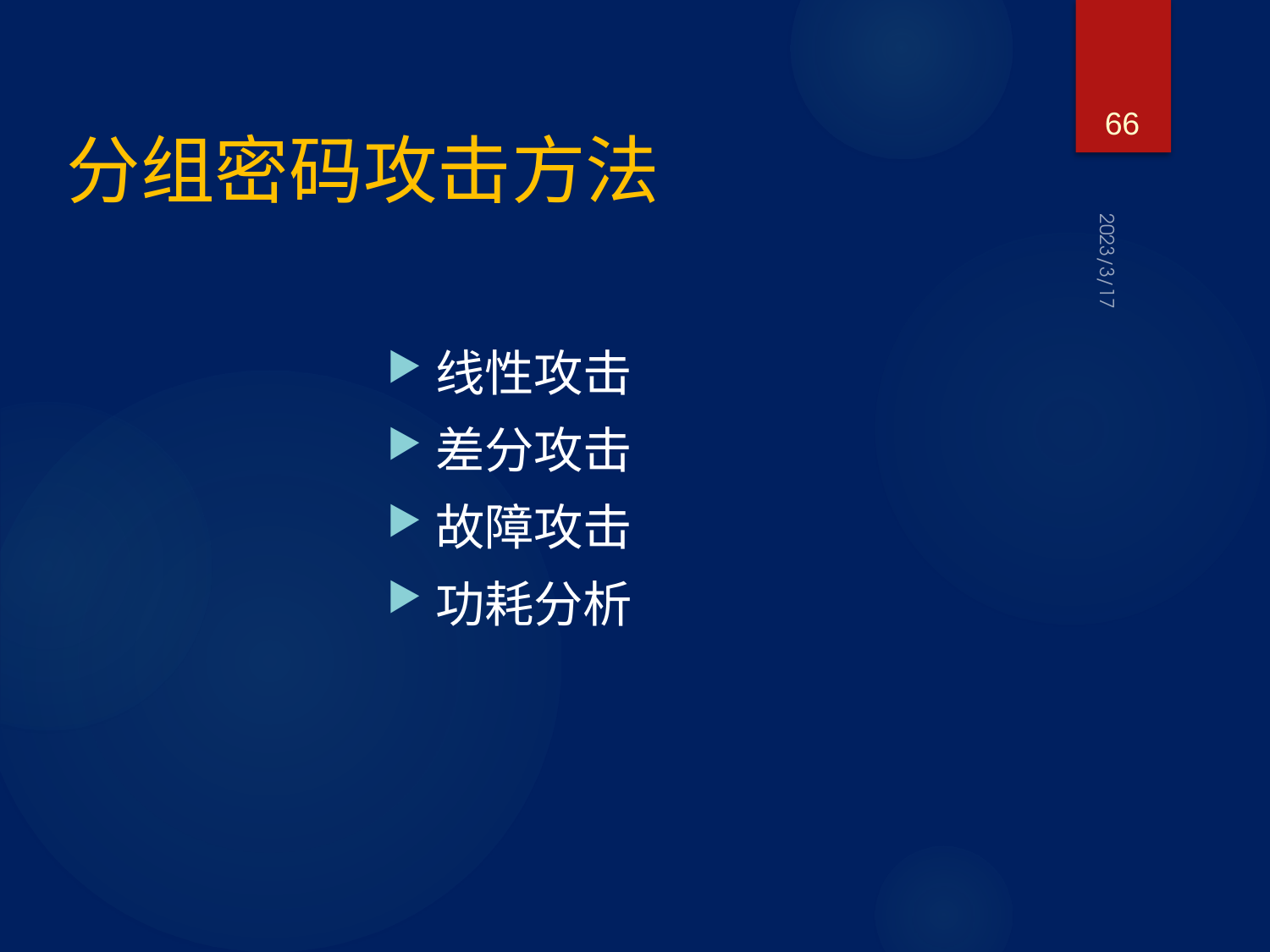

66
# 分组密码攻击方法
2023/3/17
线性攻击
差分攻击
故障攻击
功耗分析